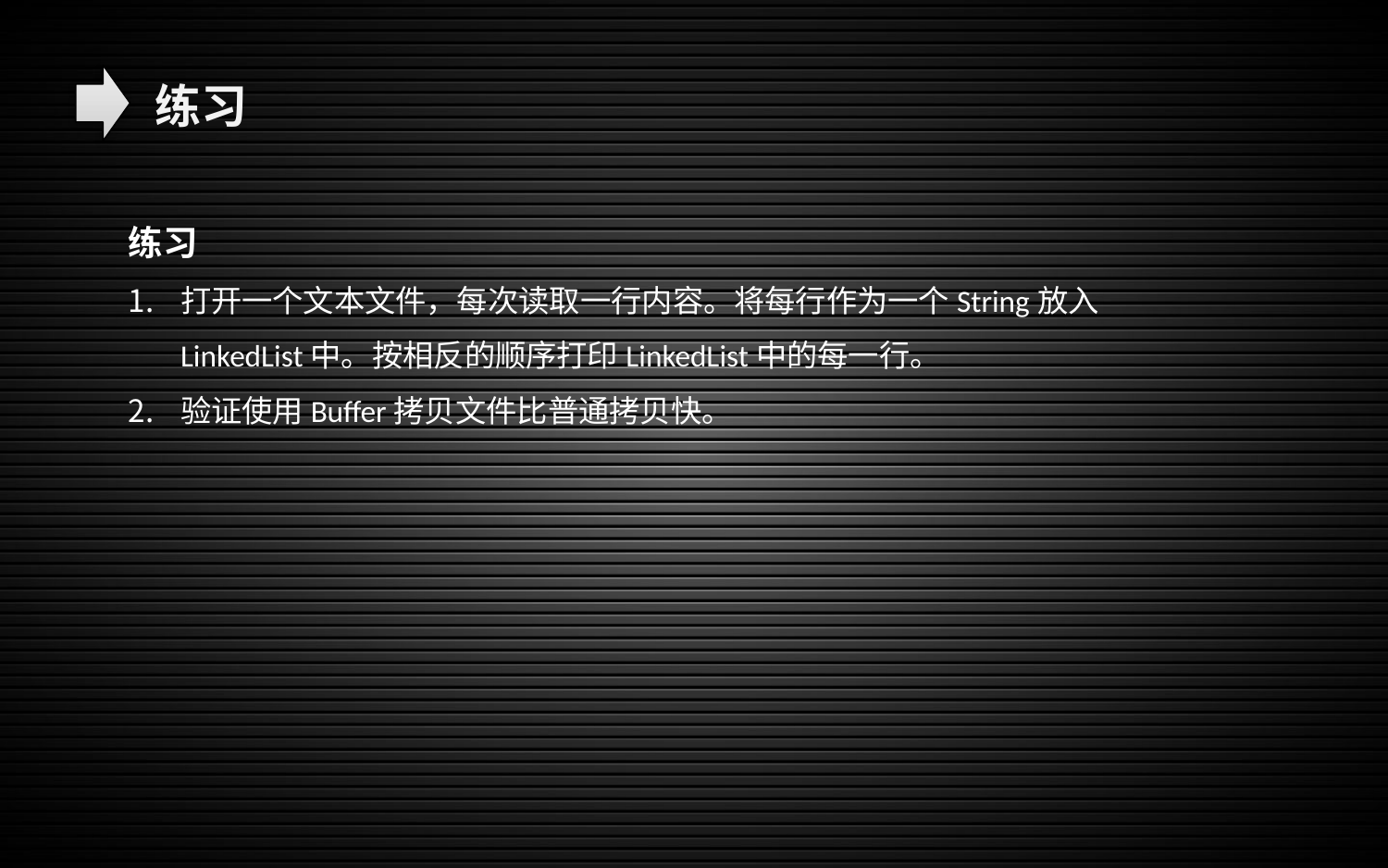

练习
练习
打开一个文本文件，每次读取一行内容。将每行作为一个String放入LinkedList中。按相反的顺序打印LinkedList中的每一行。
验证使用Buffer拷贝文件比普通拷贝快。